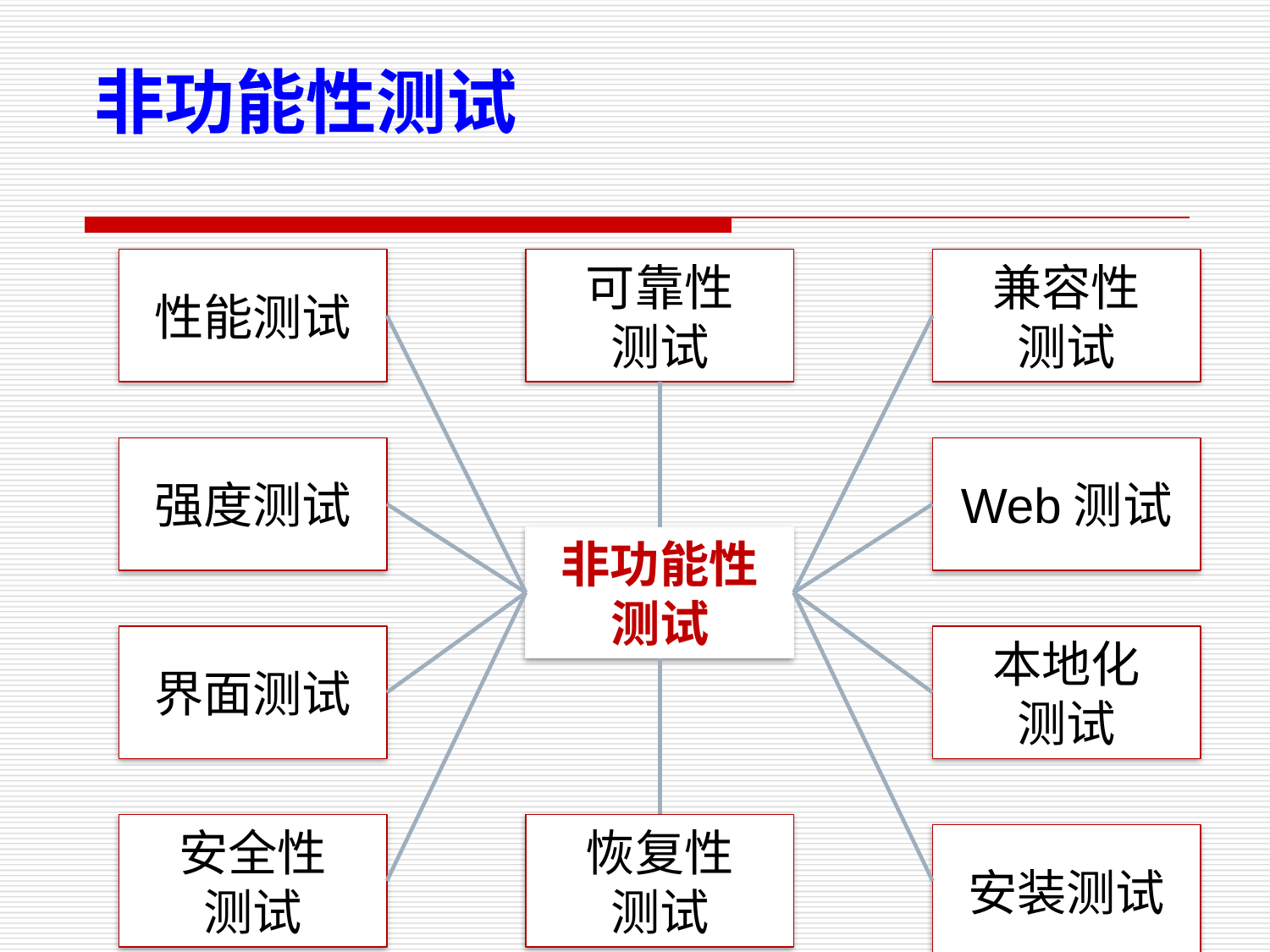

非功能性测试
性能测试
可靠性
测试
兼容性
测试
强度测试
Web测试
非功能性测试
界面测试
本地化
测试
安全性
测试
恢复性
测试
安装测试